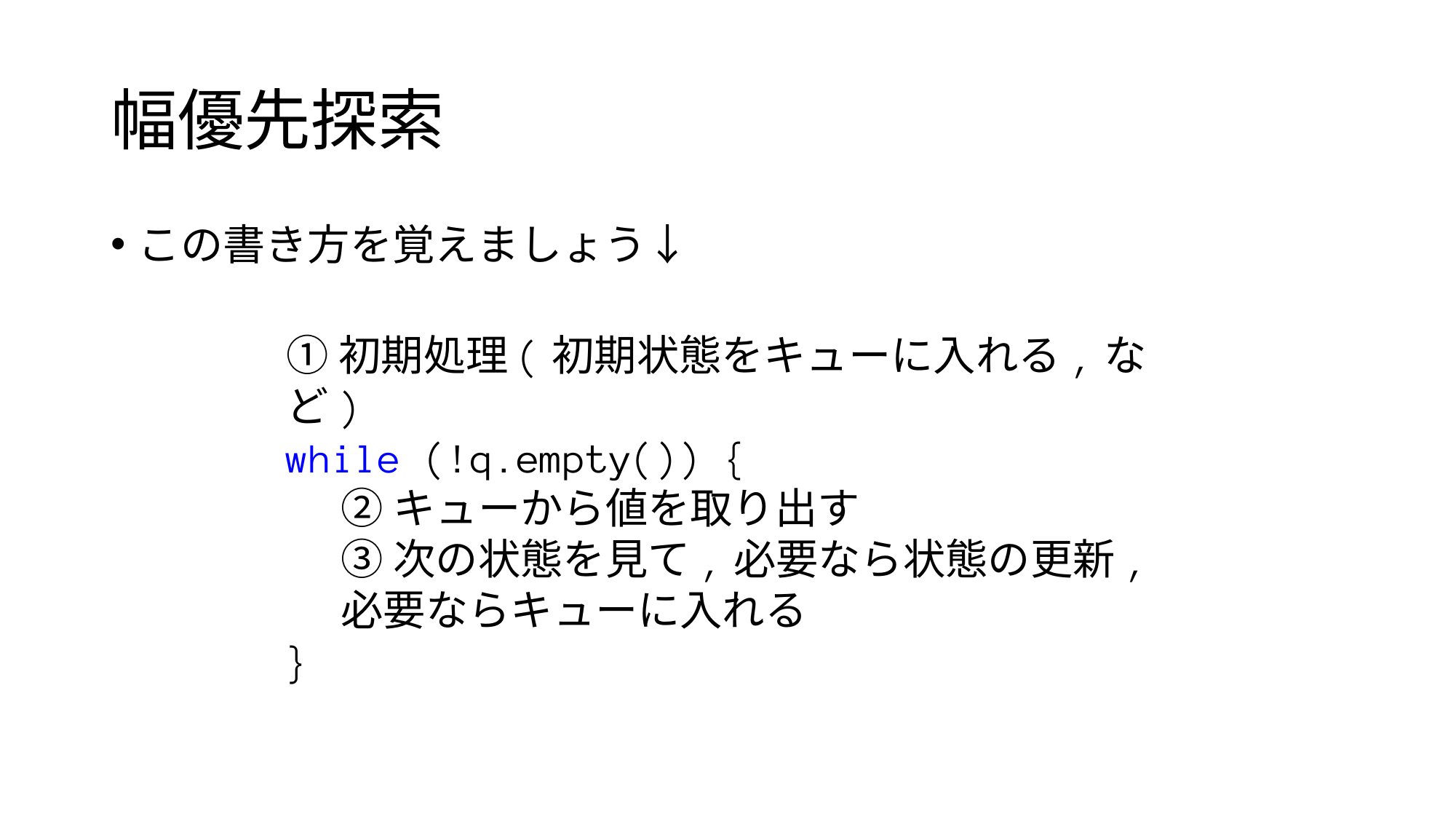

# 幅優先探索
この書き方を覚えましょう↓
①初期処理(初期状態をキューに入れる,など)
while (!q.empty()) {
②キューから値を取り出す
③次の状態を見て,必要なら状態の更新,
必要ならキューに入れる
}